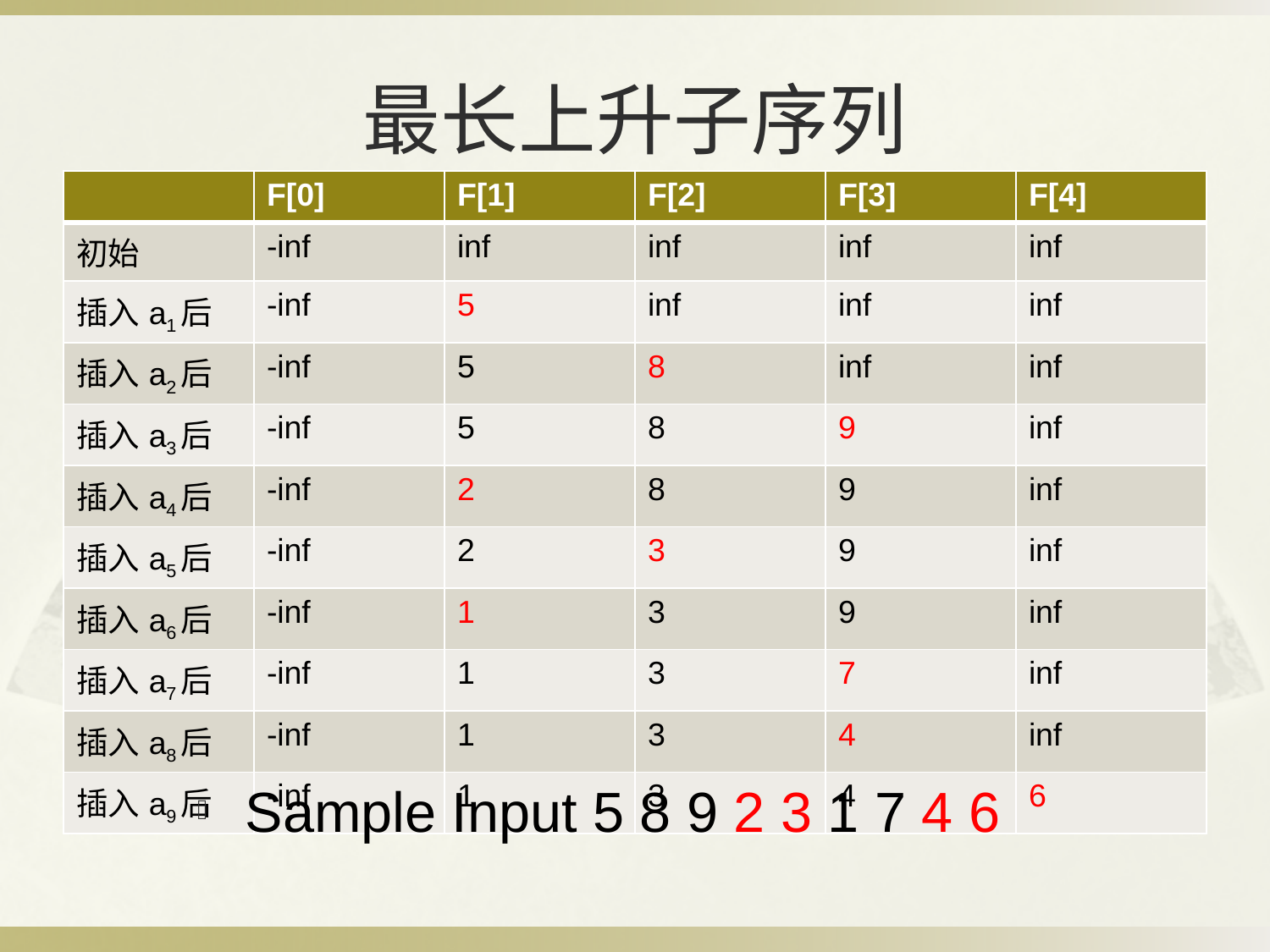

# 最长上升子序列
|  | F[0] | F[1] | F[2] | F[3] | F[4] |
| --- | --- | --- | --- | --- | --- |
| 初始 | -inf | inf | inf | inf | inf |
| 插入a1后 | -inf | 5 | inf | inf | inf |
| 插入a2后 | -inf | 5 | 8 | inf | inf |
| 插入a3后 | -inf | 5 | 8 | 9 | inf |
| 插入a4后 | -inf | 2 | 8 | 9 | inf |
| 插入a5后 | -inf | 2 | 3 | 9 | inf |
| 插入a6后 | -inf | 1 | 3 | 9 | inf |
| 插入a7后 | -inf | 1 | 3 | 7 | inf |
| 插入a8后 | -inf | 1 | 3 | 4 | inf |
| 插入a9后 | -inf | 1 | 3 | 4 | 6 |
Sample Input 5 8 9 2 3 1 7 4 6